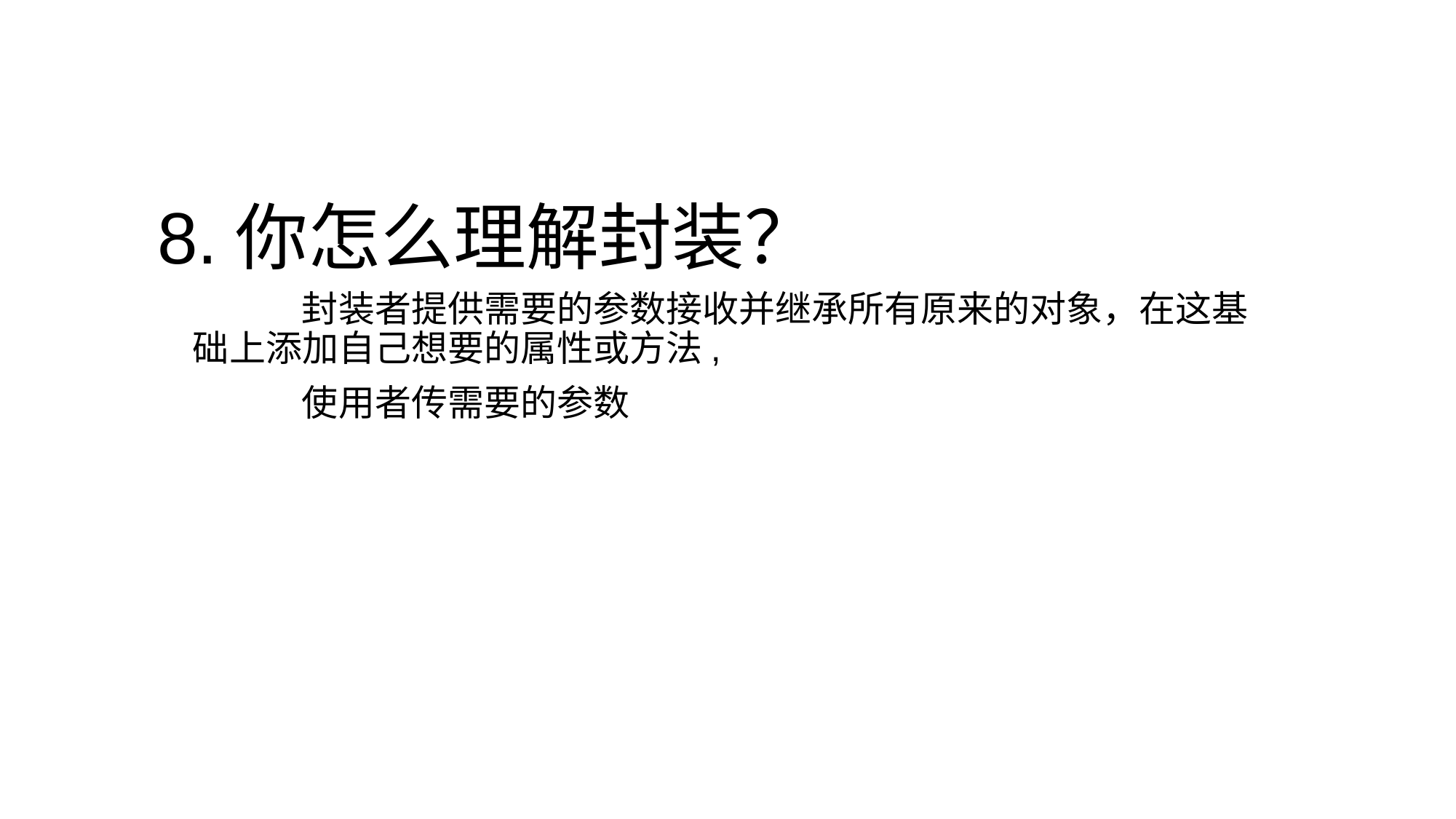

# 8.你怎么理解封装？
	封装者提供需要的参数接收并继承所有原来的对象，在这基础上添加自己想要的属性或方法,
	使用者传需要的参数